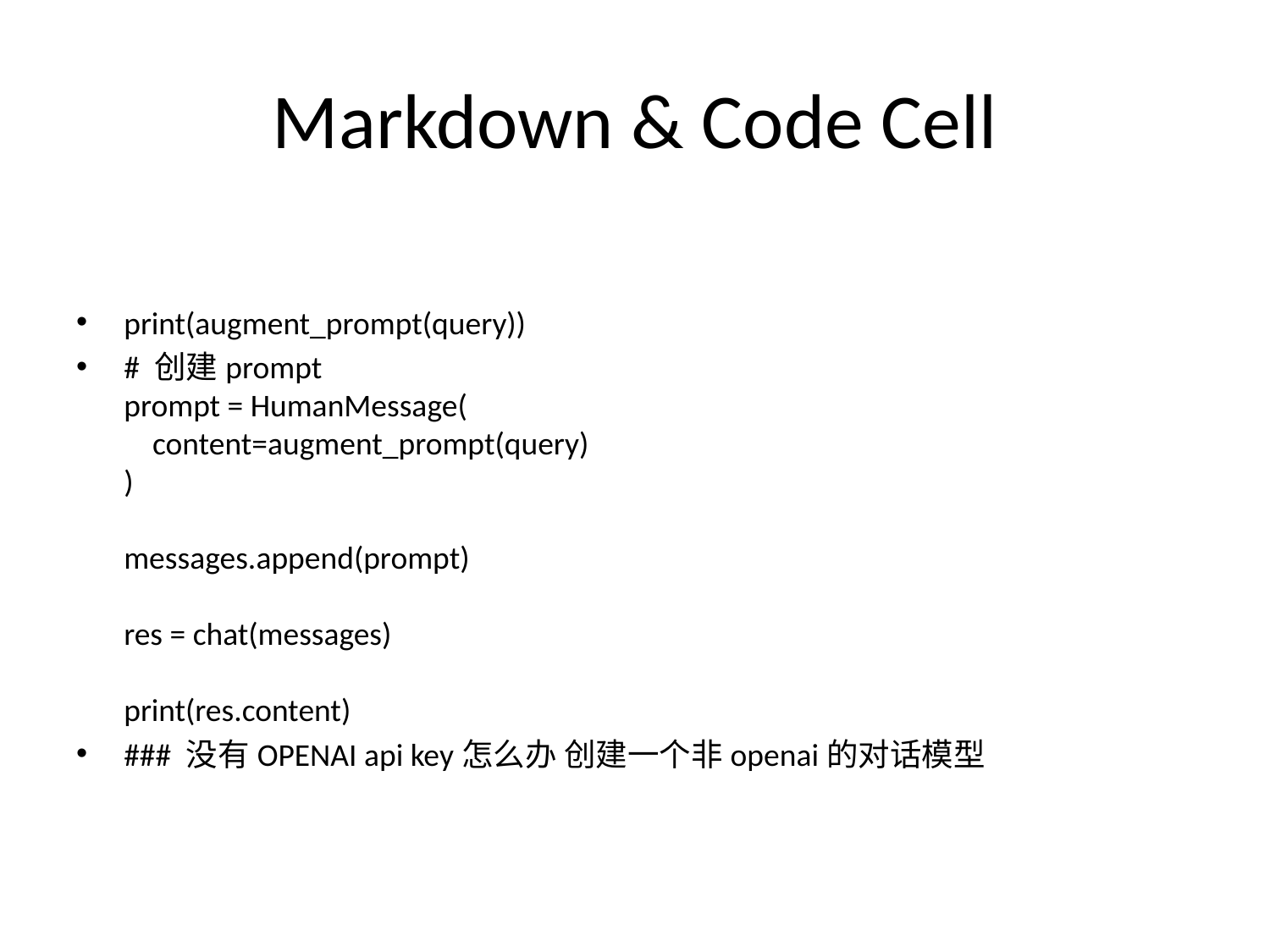

# Markdown & Code Cell

print(augment_prompt(query))
# 创建prompt prompt = HumanMessage( content=augment_prompt(query) ) messages.append(prompt) res = chat(messages) print(res.content)
### 没有OPENAI api key怎么办 创建一个非openai的对话模型